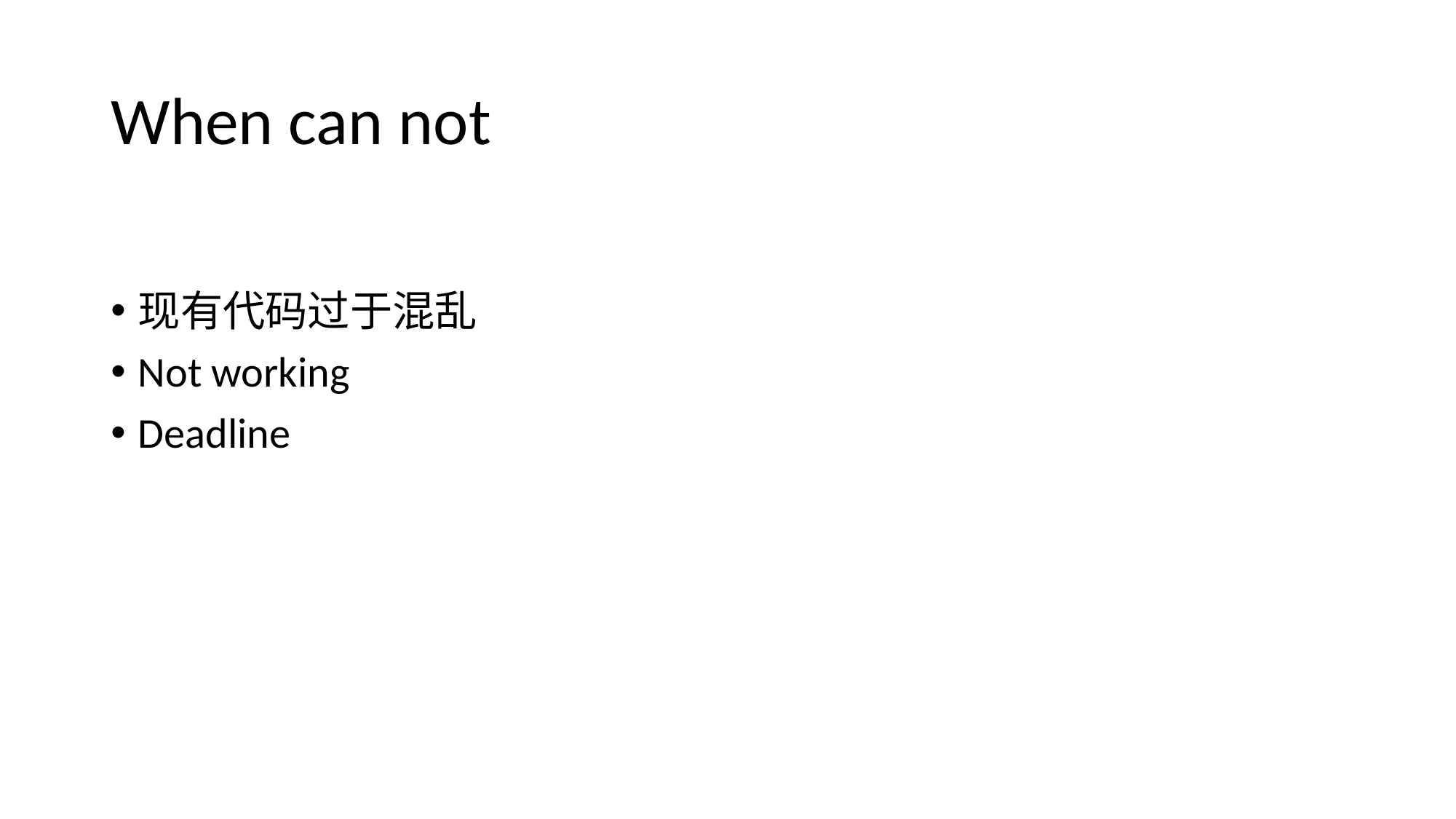

# When can not

现有代码过于混乱
Not working
Deadline